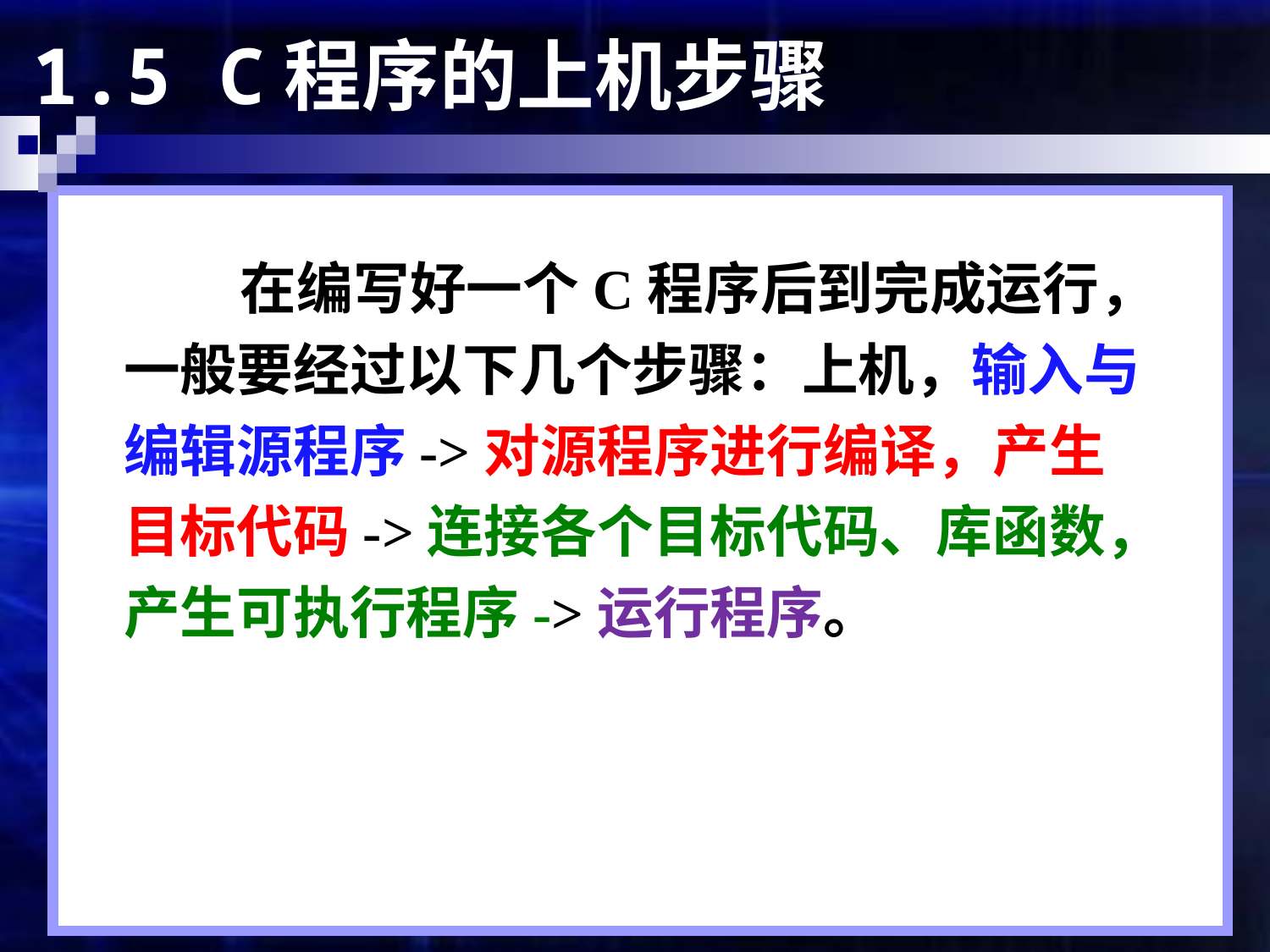

# 1.5 C程序的上机步骤
        在编写好一个C程序后到完成运行，一般要经过以下几个步骤：上机，输入与编辑源程序->对源程序进行编译，产生目标代码->连接各个目标代码、库函数，产生可执行程序->运行程序。